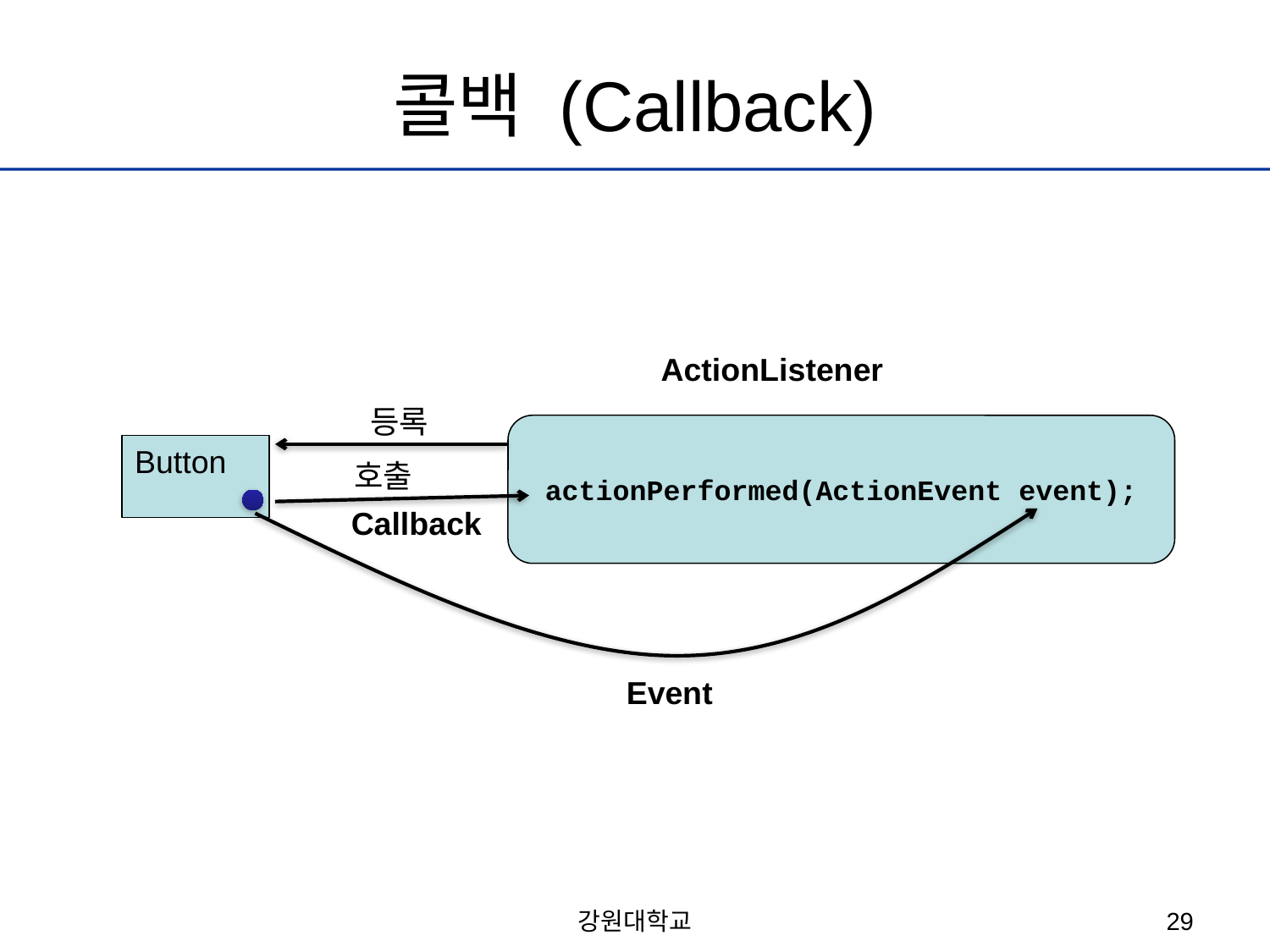

# 콜백 (Callback)

ActionListener
등록
actionPerformed(ActionEvent event);
Button
호출

Callback

Event
강원대학교
29